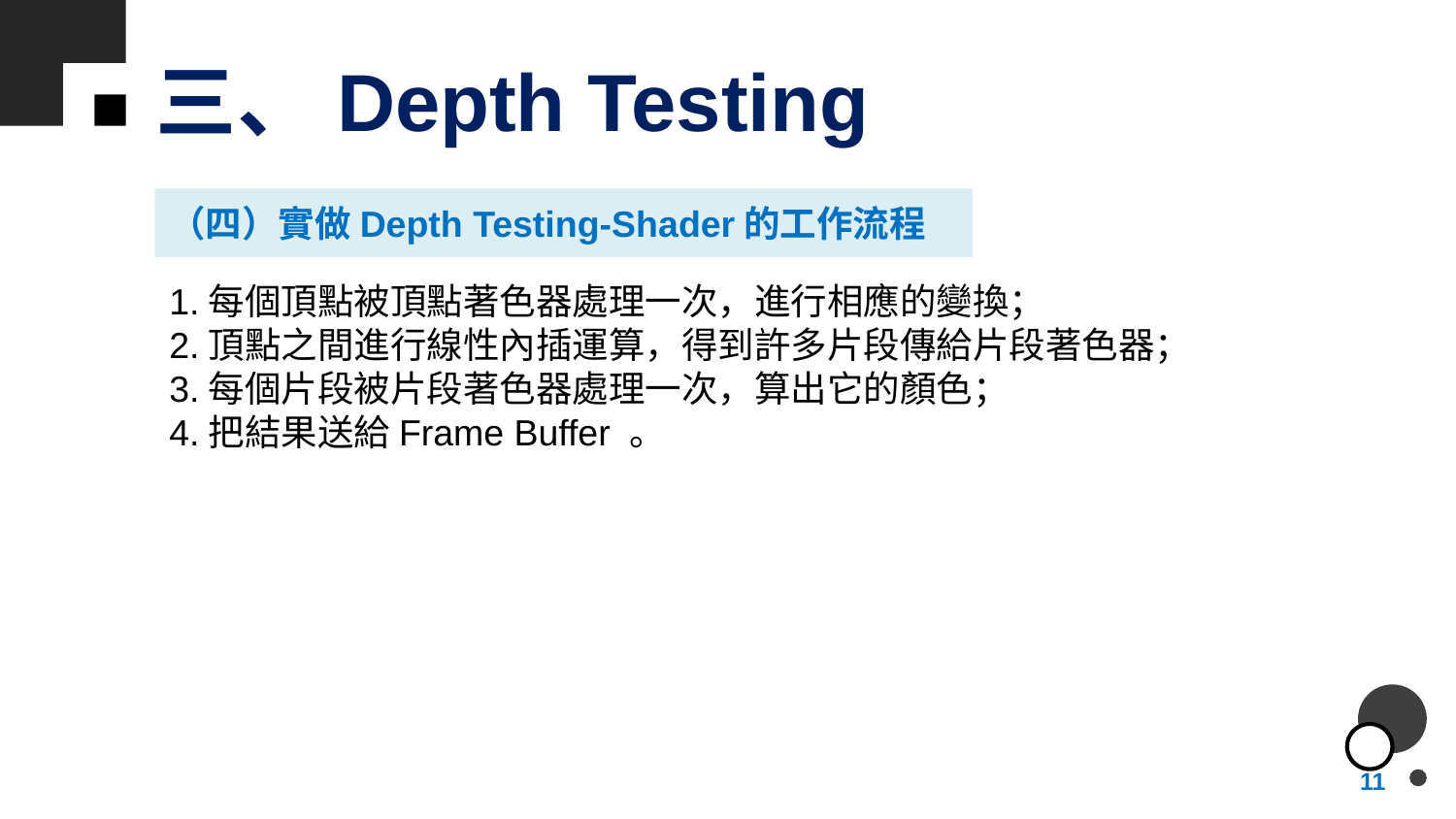

# 三、Depth Testing
（四）實做Depth Testing-Shader的工作流程
1.每個頂點被頂點著色器處理一次，進行相應的變換；
2.頂點之間進行線性內插運算，得到許多片段傳給片段著色器；
3.每個片段被片段著色器處理一次，算出它的顏色；
4.把結果送給Frame Buffer 。

11